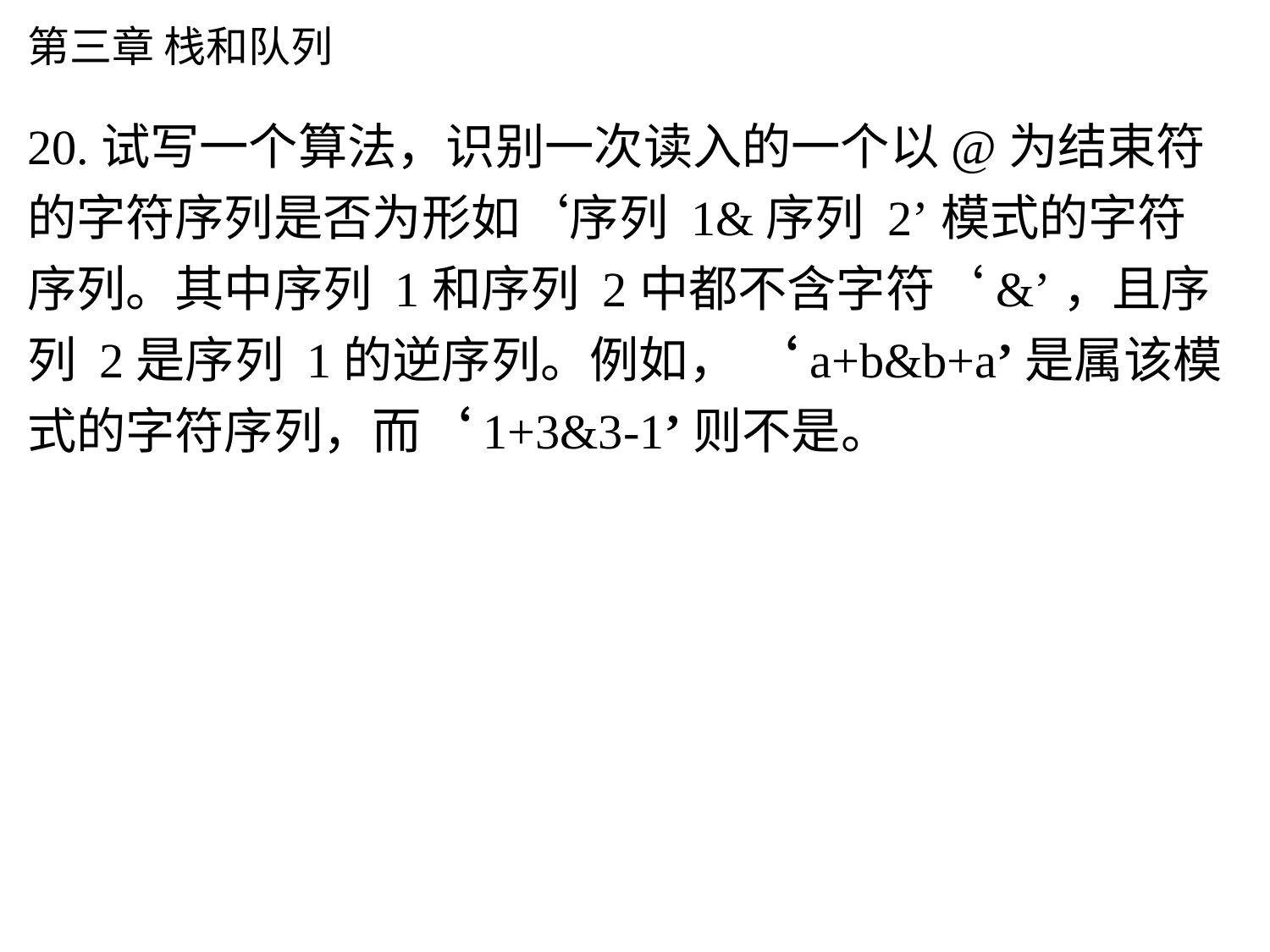

# 第三章 栈和队列
20.试写一个算法，识别一次读入的一个以@为结束符的字符序列是否为形如‘序列 1&序列 2’模式的字符序列。其中序列 1和序列 2中都不含字符‘&’，且序列 2是序列 1的逆序列。例如， ‘a+b&b+a’是属该模式的字符序列，而‘1+3&3-1’则不是。